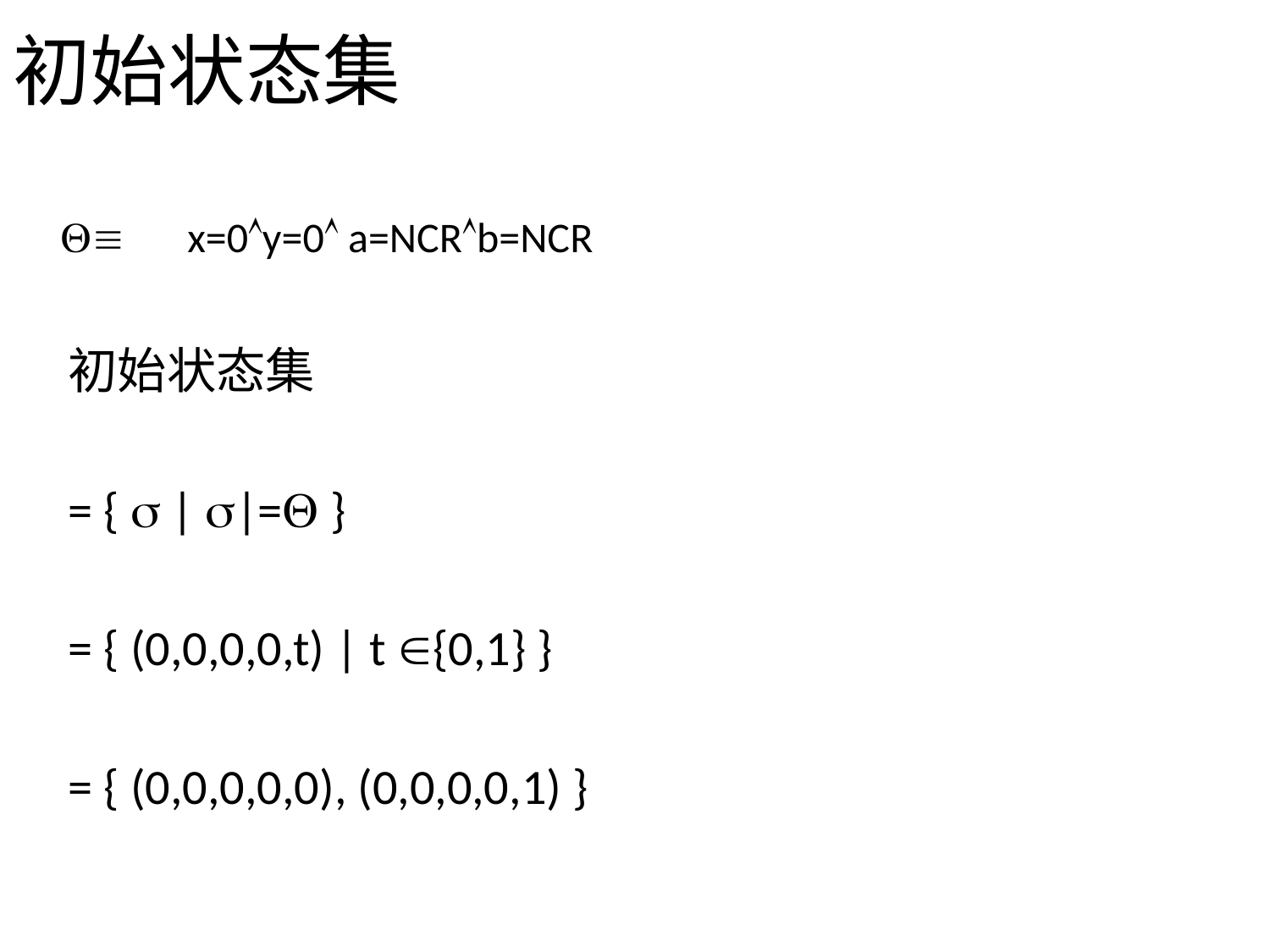

初始状态集

	Θ≡	x=0∧y=0∧ a=NCR∧b=NCR

初始状态集

= { σ | σ|=Θ }

= { (0,0,0,0,t) | t ∈{0,1} }

= { (0,0,0,0,0), (0,0,0,0,1) }